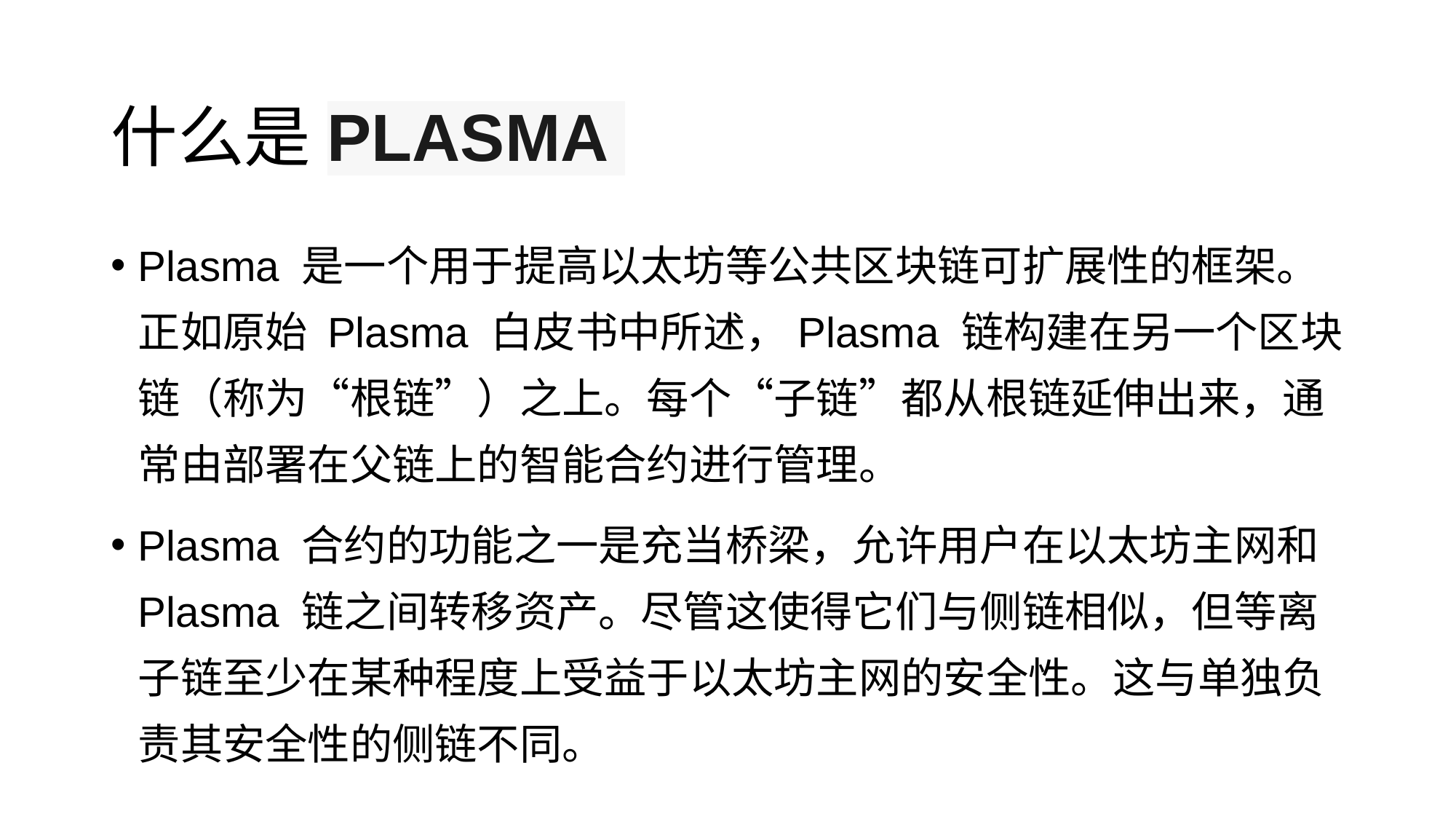

# 什么是PLASMA
Plasma 是一个用于提高以太坊等公共区块链可扩展性的框架。正如原始 Plasma 白皮书中所述，Plasma 链构建在另一个区块链（称为“根链”）之上。每个“子链”都从根链延伸出来，通常由部署在父链上的智能合约进行管理。
Plasma 合约的功能之一是充当桥梁，允许用户在以太坊主网和 Plasma 链之间转移资产。尽管这使得它们与侧链相似，但等离子链至少在某种程度上受益于以太坊主网的安全性。这与单独负责其安全性的侧链不同。